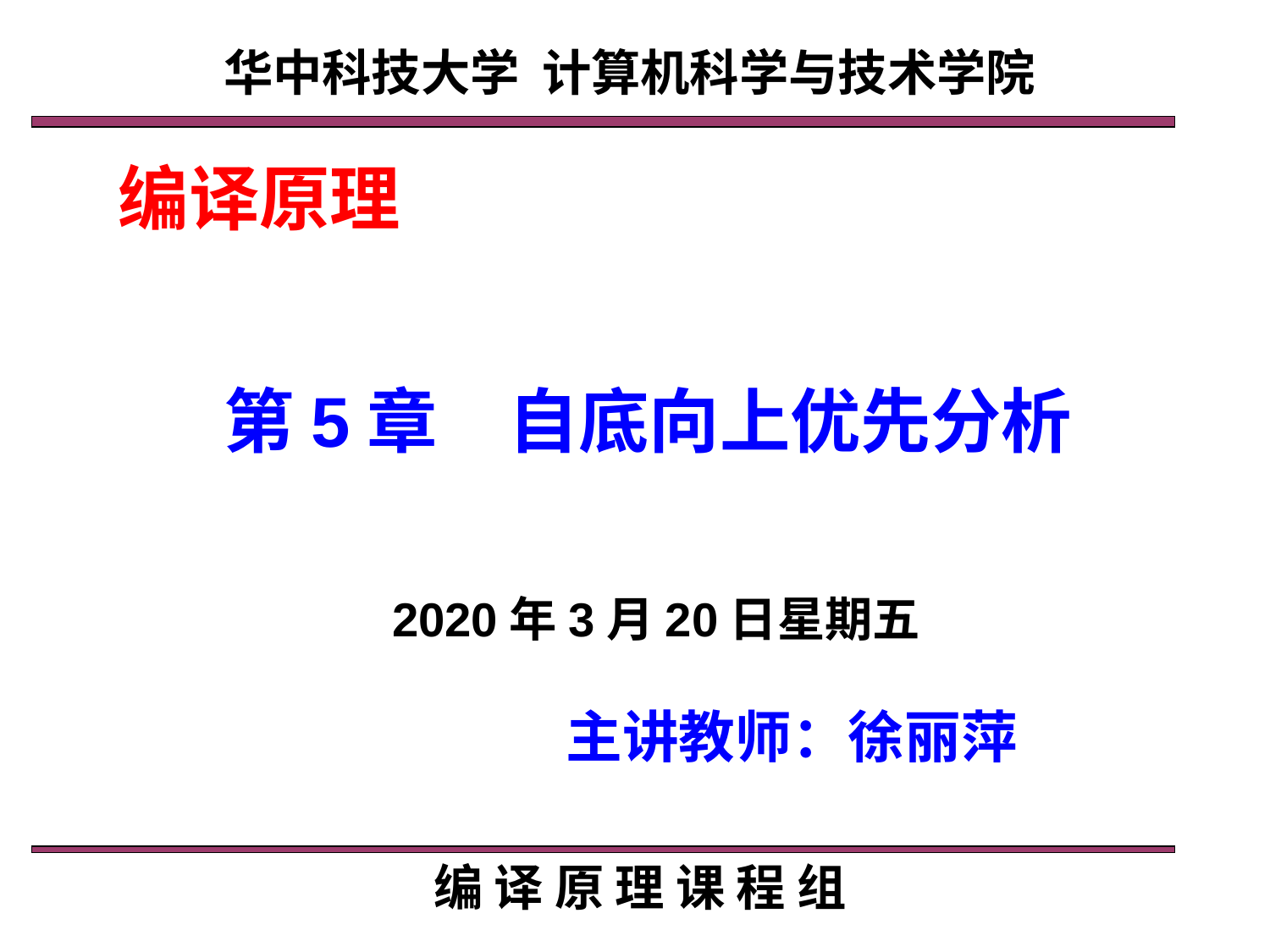

华中科技大学  计算机科学与技术学院
编译原理
# 第5章　自底向上优先分析
2020年3月20日星期五
主讲教师：徐丽萍
编 译 原 理 课 程 组